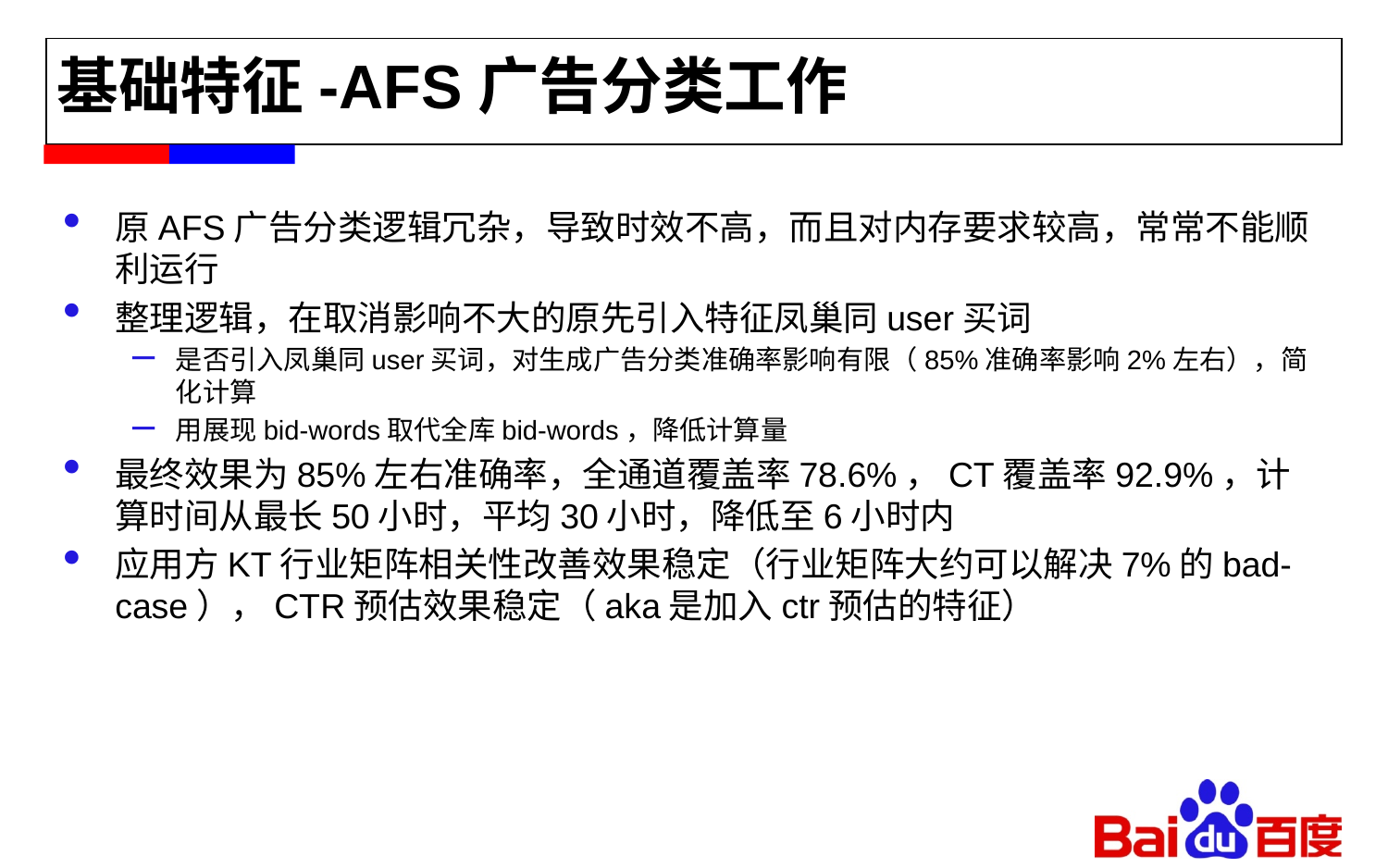

基础特征-AFS广告分类工作
原AFS广告分类逻辑冗杂，导致时效不高，而且对内存要求较高，常常不能顺利运行
整理逻辑，在取消影响不大的原先引入特征凤巢同user买词
是否引入凤巢同user买词，对生成广告分类准确率影响有限（85%准确率影响2%左右），简化计算
用展现bid-words取代全库bid-words，降低计算量
最终效果为85%左右准确率，全通道覆盖率78.6%，CT覆盖率92.9%，计算时间从最长50小时，平均30小时，降低至6小时内
应用方KT行业矩阵相关性改善效果稳定（行业矩阵大约可以解决7%的bad-case），CTR预估效果稳定（aka是加入ctr预估的特征）